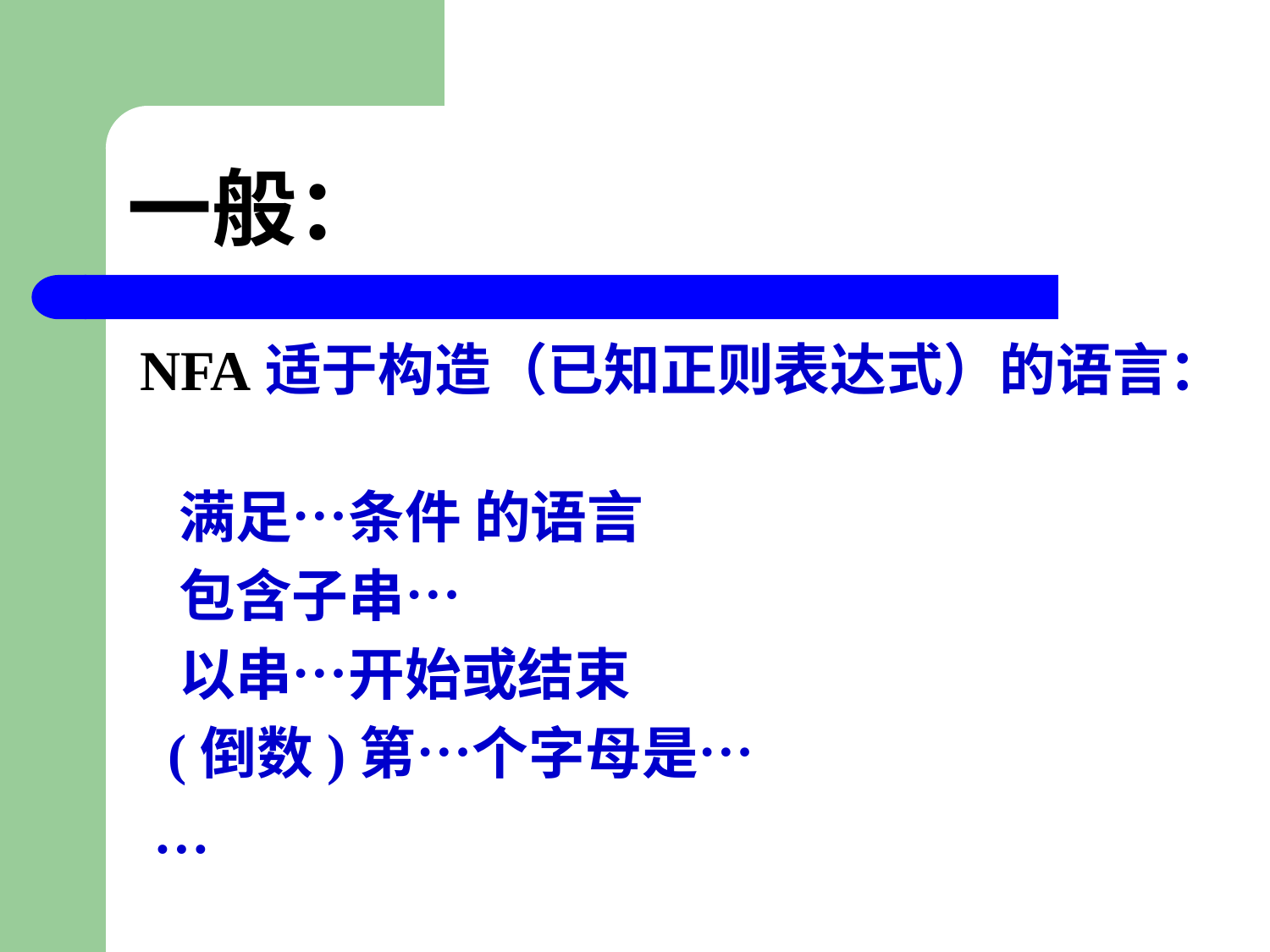

# 一般：
NFA适于构造（已知正则表达式）的语言：
  满足…条件 的语言
  包含子串…
  以串…开始或结束
  (倒数)第…个字母是…
 …